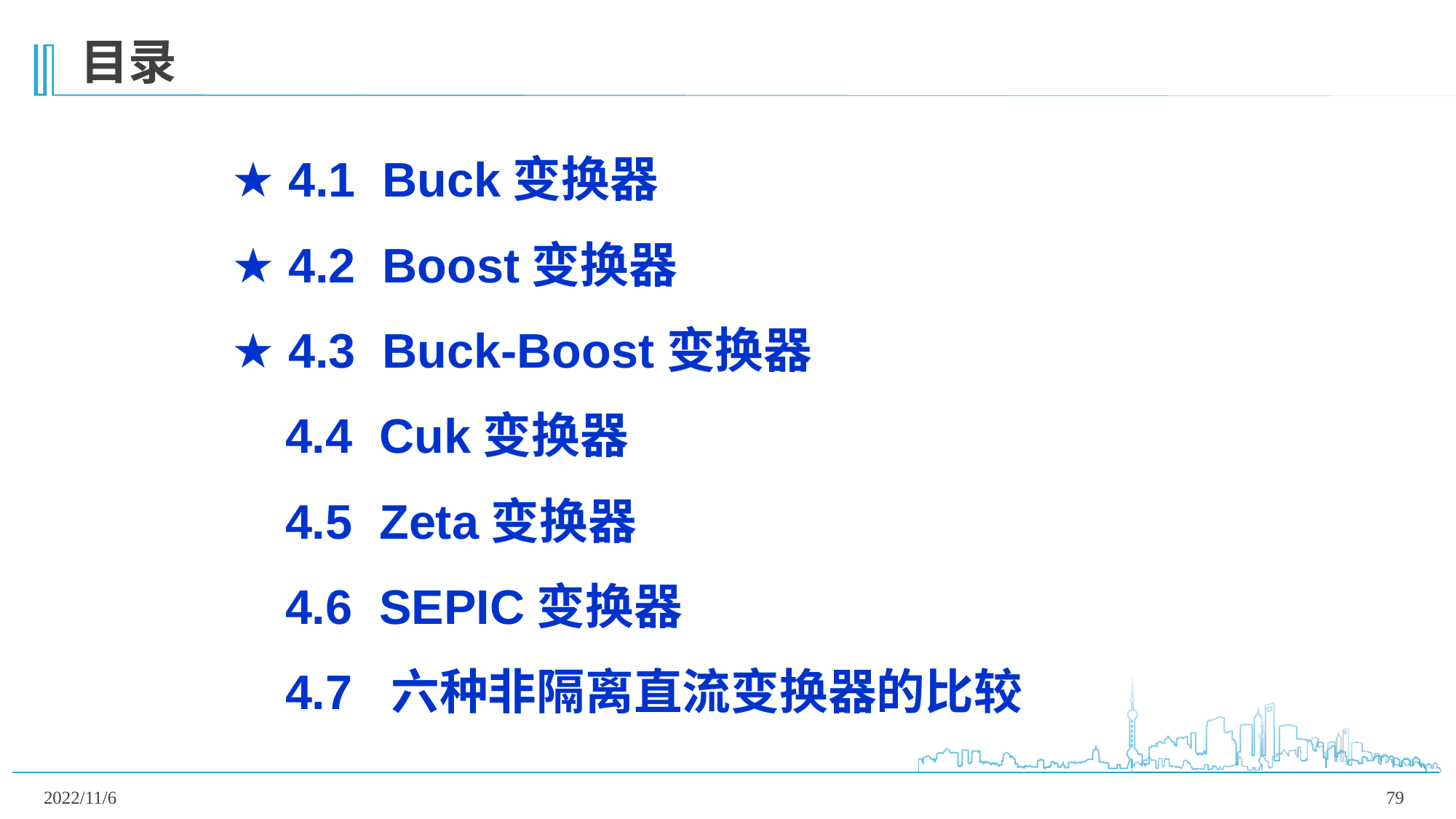

目录

★ 4.1  Buck变换器
★ 4.2  Boost变换器
★ 4.3  Buck-Boost变换器
    4.4  Cuk变换器
    4.5  Zeta变换器
    4.6  SEPIC变换器
    4.7  六种非隔离直流变换器的比较